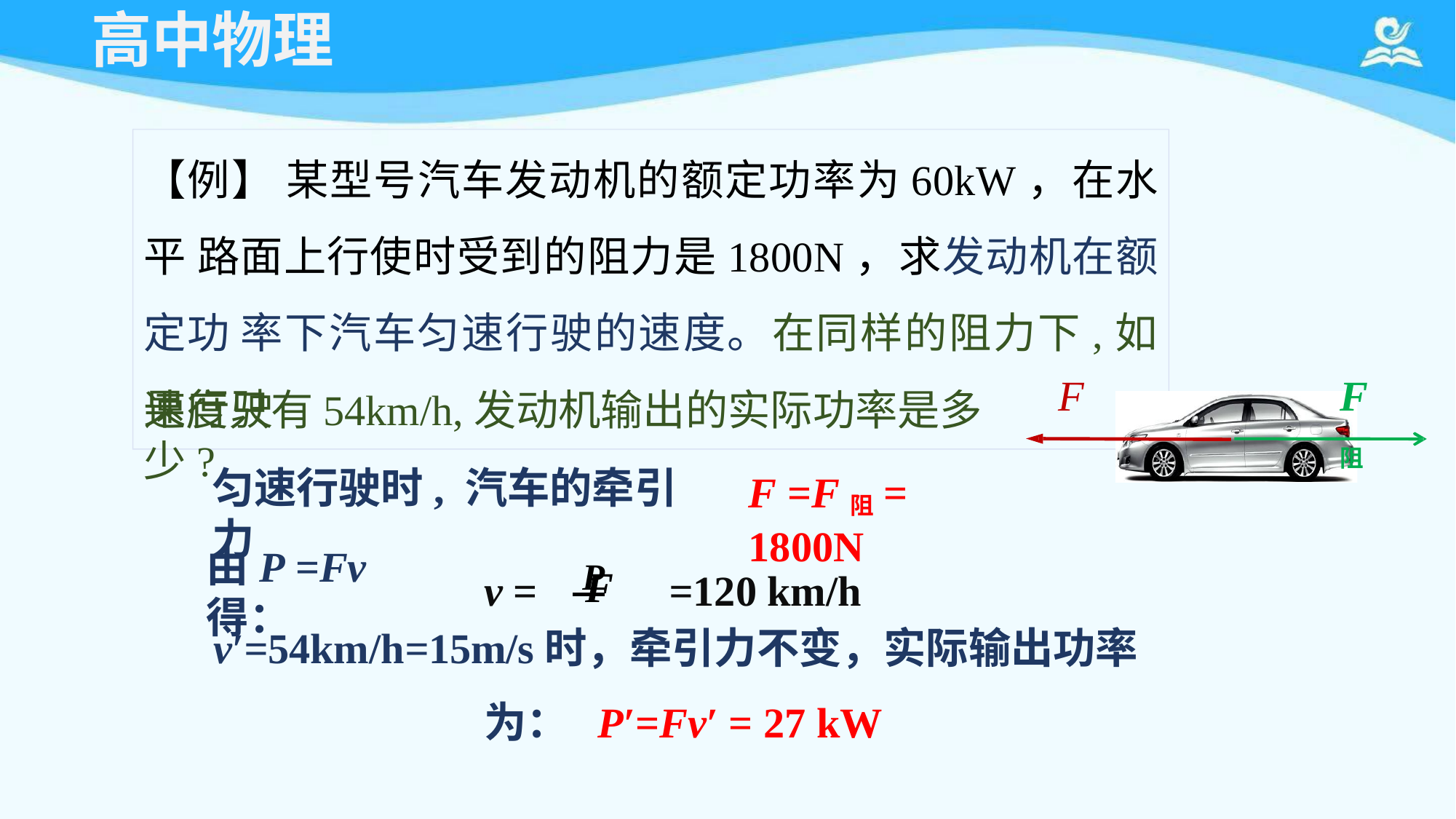

# 高中物理
【例】 某型号汽车发动机的额定功率为60kW，在水平 路面上行使时受到的阻力是1800N，求发动机在额定功 率下汽车匀速行驶的速度。在同样的阻力下,如果行驶

F阻
F
速度只有54km/h,发动机输出的实际功率是多少?

匀速行驶时, 汽车的牵引力
F =F阻= 1800N
由P =Fv 得：
v =	 P		=120 km/h
F
v′=54km/h=15m/s时，牵引力不变，实际输出功率为：  P′=Fv′ = 27 kW